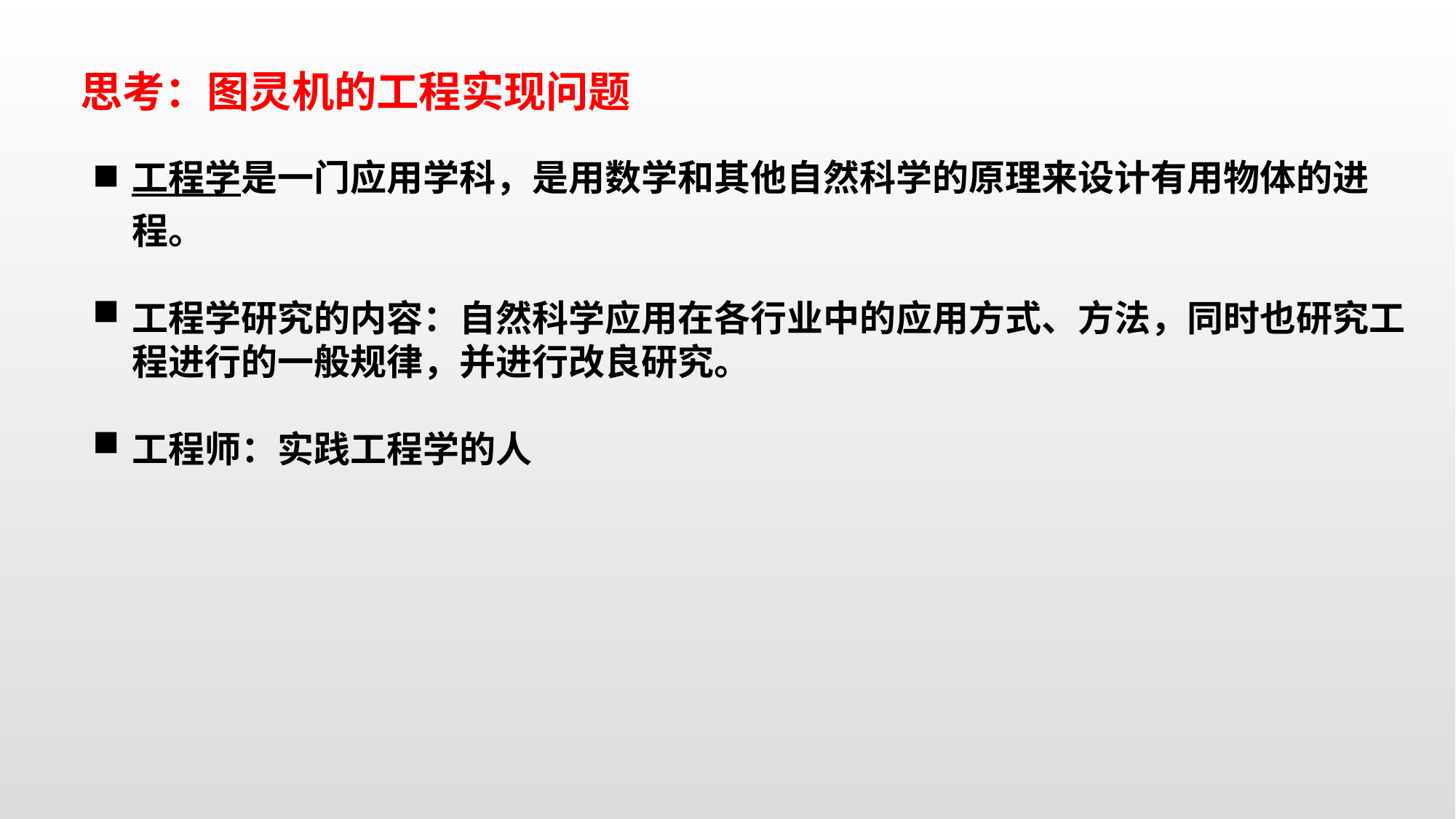

# 思考：图灵机的工程实现问题
工程学是一门应用学科，是用数学和其他自然科学的原理来设计有用物体的进程。

工程学研究的内容：自然科学应用在各行业中的应用方式、方法，同时也研究工程进行的一般规律，并进行改良研究。

工程师：实践工程学的人